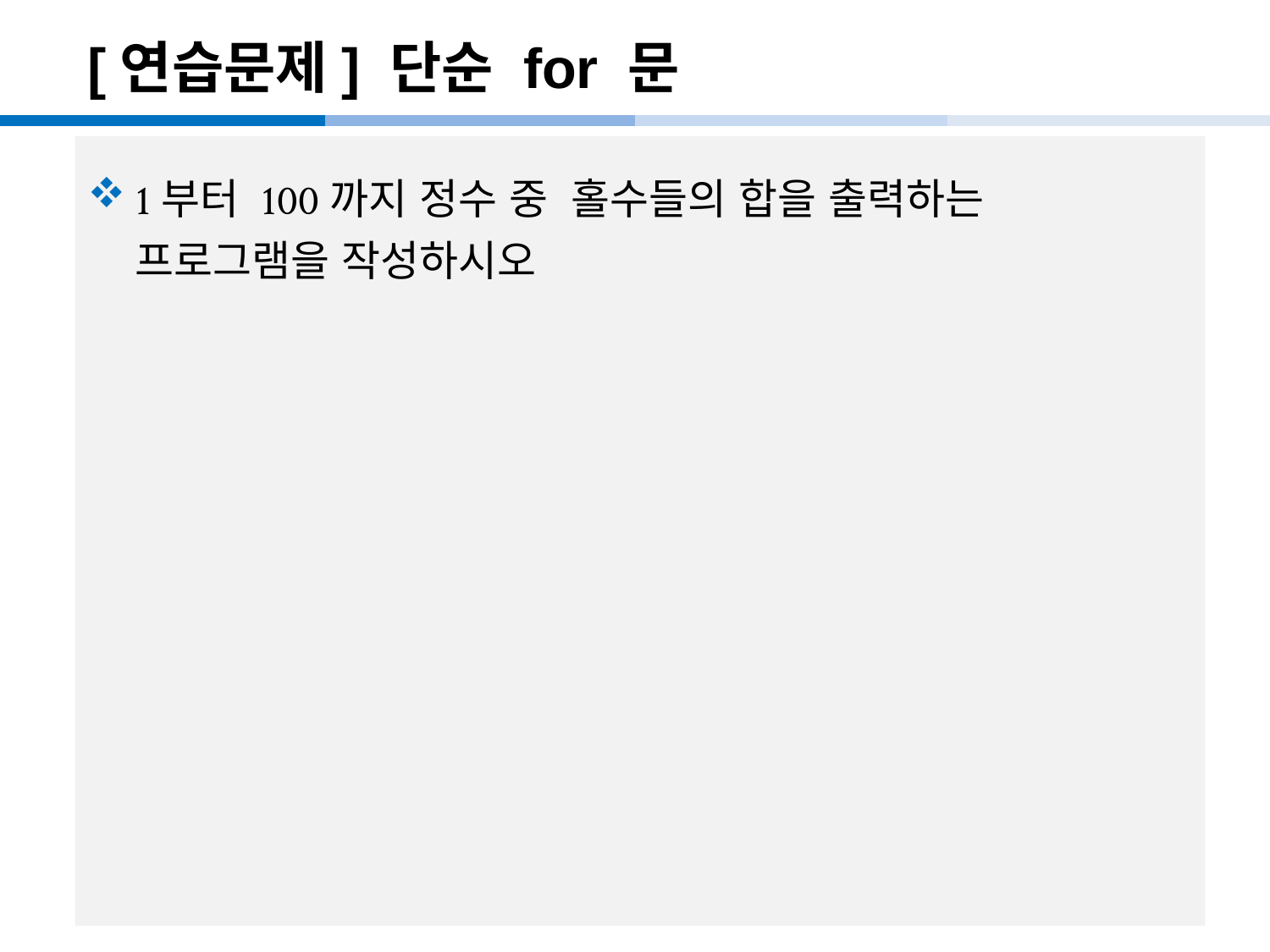

# [연습문제] 단순 for 문
1부터 100까지 정수 중  홀수들의 합을 출력하는 프로그램을 작성하시오